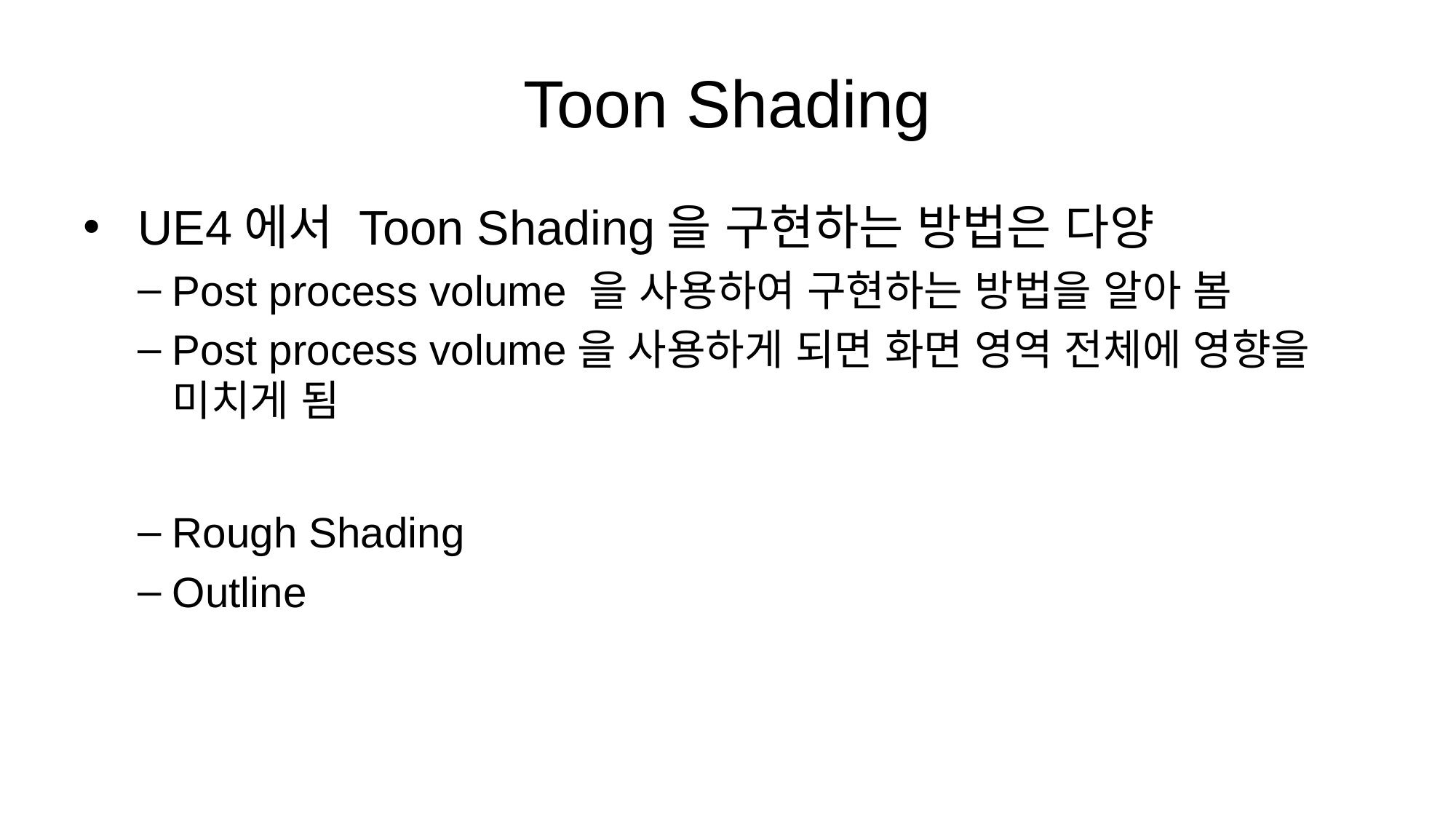

# Toon Shading
 UE4에서 Toon Shading을 구현하는 방법은 다양
Post process volume 을 사용하여 구현하는 방법을 알아 봄
Post process volume을 사용하게 되면 화면 영역 전체에 영향을 미치게 됨

Rough Shading
Outline